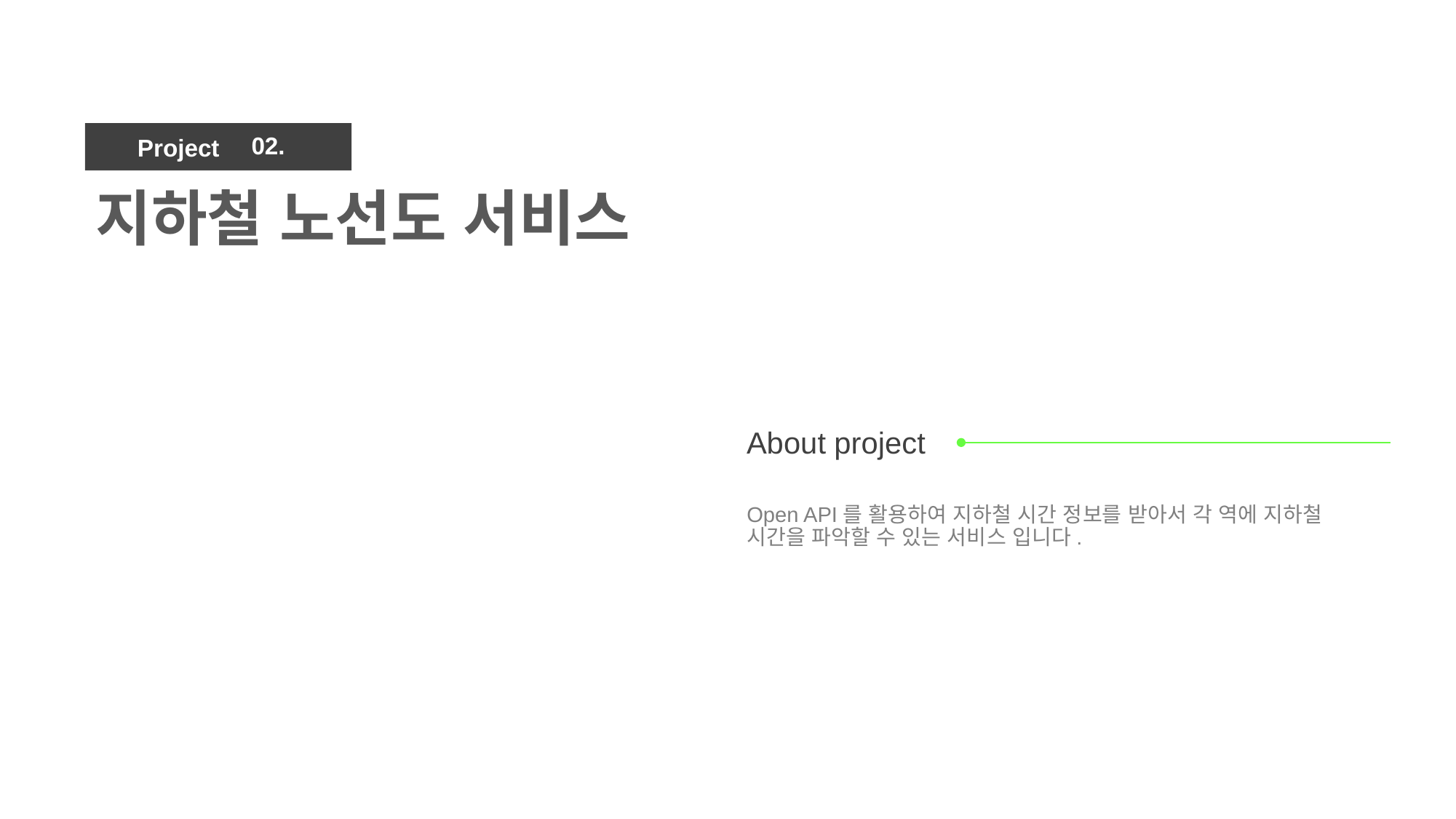

02.
지하철 노선도 서비스
Open API를 활용하여 지하철 시간 정보를 받아서 각 역에 지하철 시간을 파악할 수 있는 서비스 입니다.